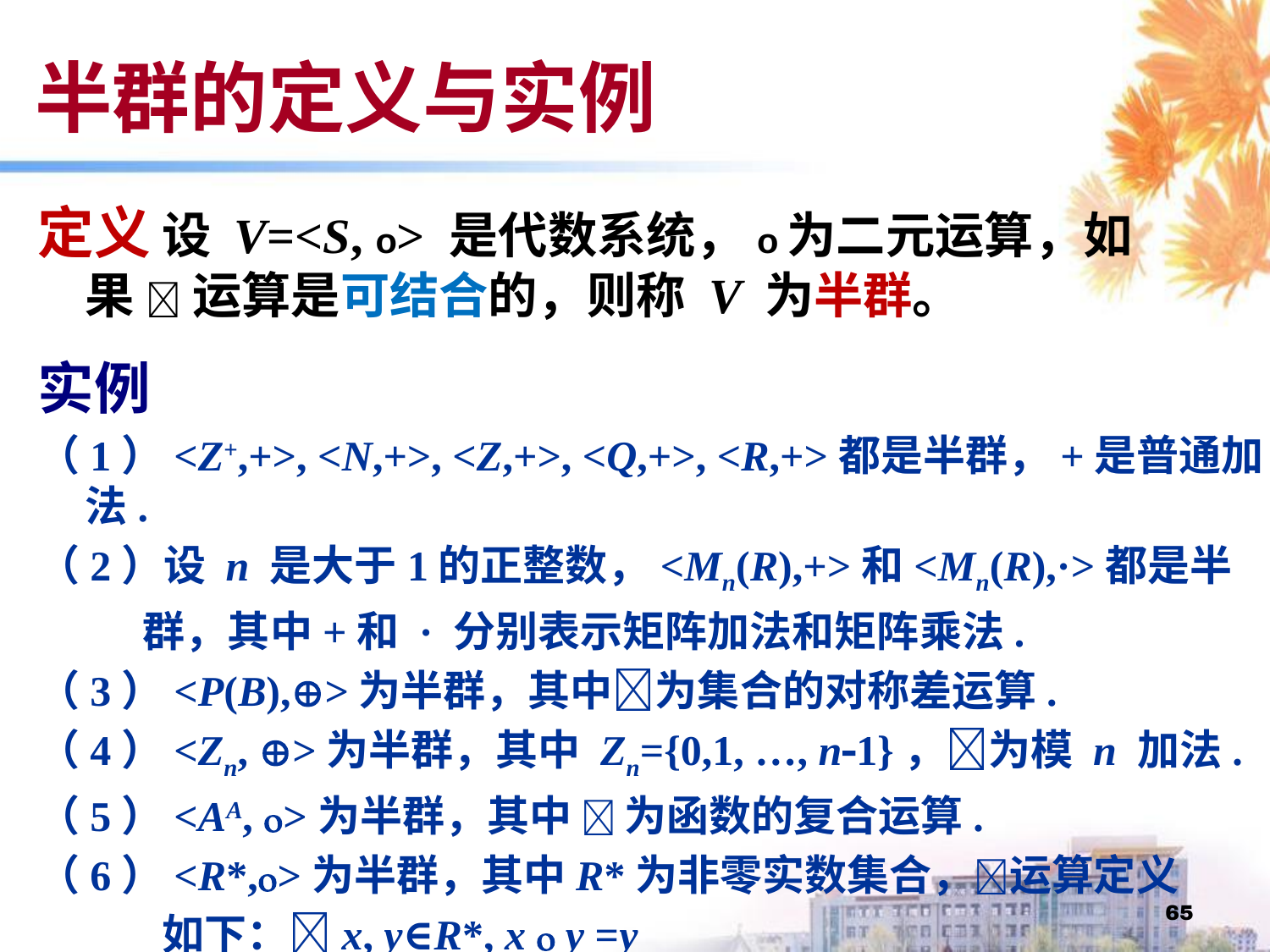

# 半群的定义与实例
定义 设 V=<S, o> 是代数系统，o为二元运算，如果 ο 运算是可结合的，则称 V 为半群。

实例
（1）<Z+,+>, <N,+>, <Z,+>, <Q,+>, <R,+>都是半群，+是普通加法.
（2）设 n 是大于1的正整数，<Mn(R),+>和<Mn(R),·>都是半
          群，其中+和 · 分别表示矩阵加法和矩阵乘法.
（3）<P(B),⊕>为半群，其中⊕为集合的对称差运算.
（4）<Zn, ⊕>为半群，其中 Zn={0,1, …, n−1}，⊕为模 n 加法.
（5）<AA, ο>为半群，其中 ο 为函数的复合运算.
（6）<R*,ο>为半群，其中R*为非零实数集合，ο运算定义
            如下：∀x, y∈R*, x ο y =y

65